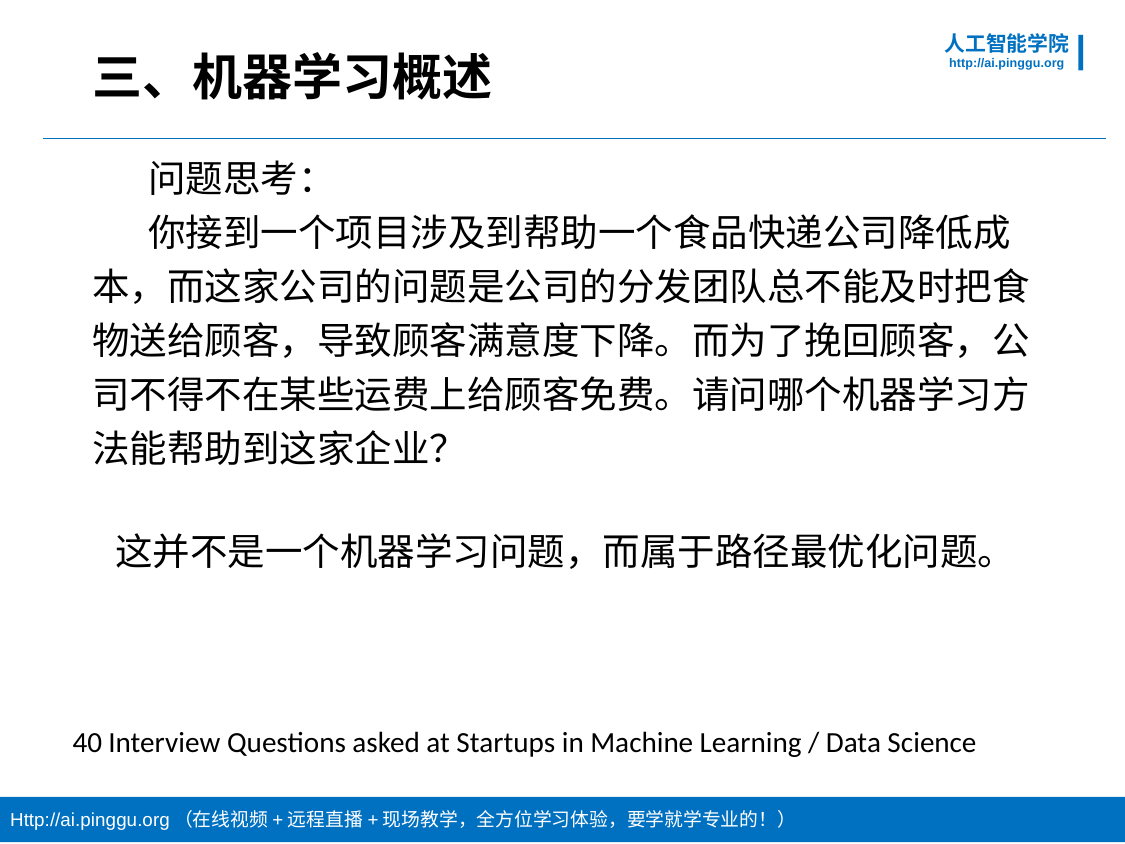

# 三、机器学习概述
问题思考：
你接到一个项目涉及到帮助一个食品快递公司降低成本，而这家公司的问题是公司的分发团队总不能及时把食物送给顾客，导致顾客满意度下降。而为了挽回顾客，公司不得不在某些运费上给顾客免费。请问哪个机器学习方法能帮助到这家企业？
这并不是一个机器学习问题，而属于路径最优化问题。

40 Interview Questions asked at Startups in Machine Learning / Data Science
19